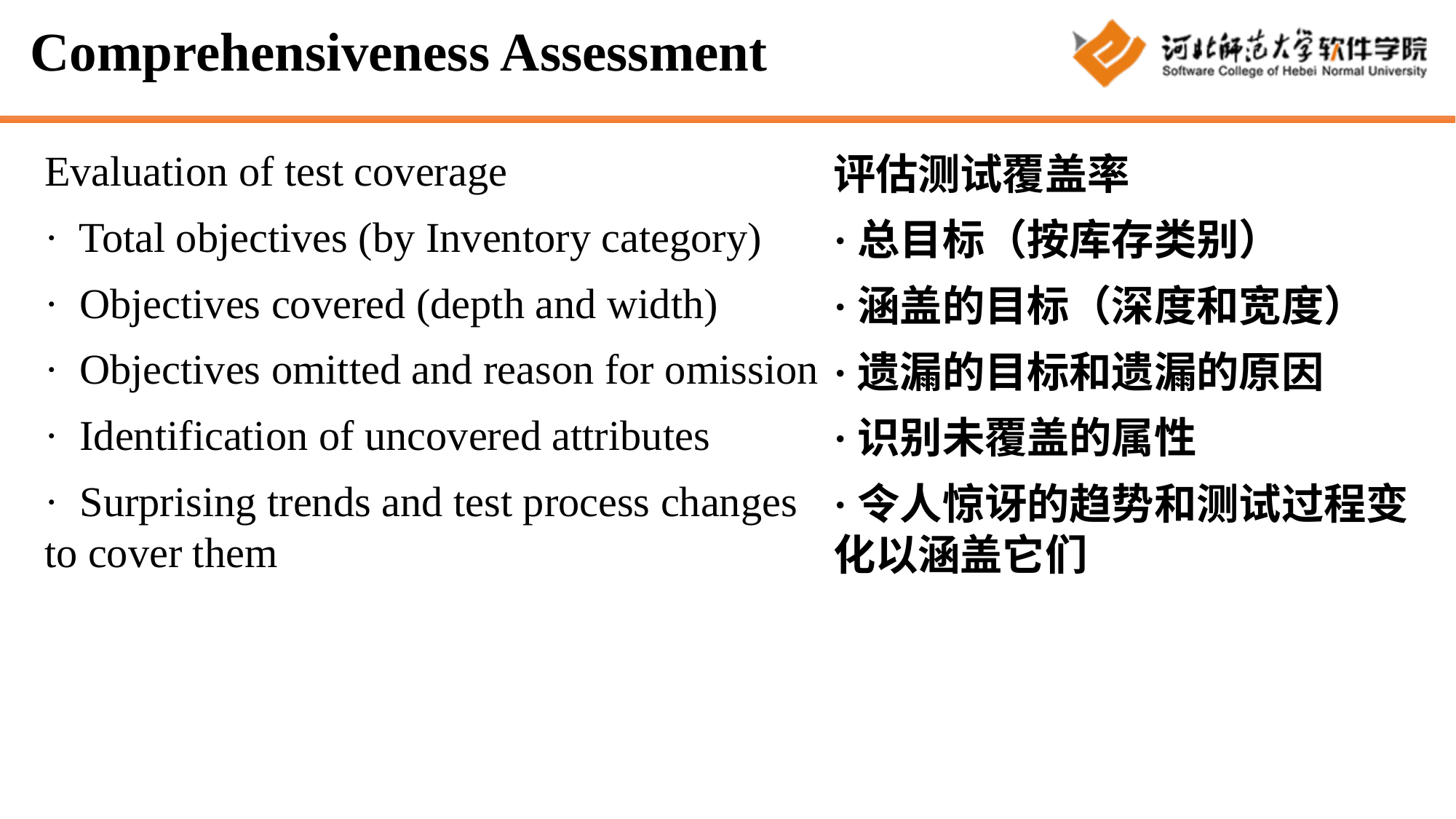

# Comprehensiveness Assessment
Evaluation of test coverage
·  Total objectives (by Inventory category)
·  Objectives covered (depth and width)
·  Objectives omitted and reason for omission
·  Identification of uncovered attributes
·  Surprising trends and test process changes to cover them
评估测试覆盖率
·总目标（按库存类别）
·涵盖的目标（深度和宽度）
·遗漏的目标和遗漏的原因
·识别未覆盖的属性
·令人惊讶的趋势和测试过程变化以涵盖它们